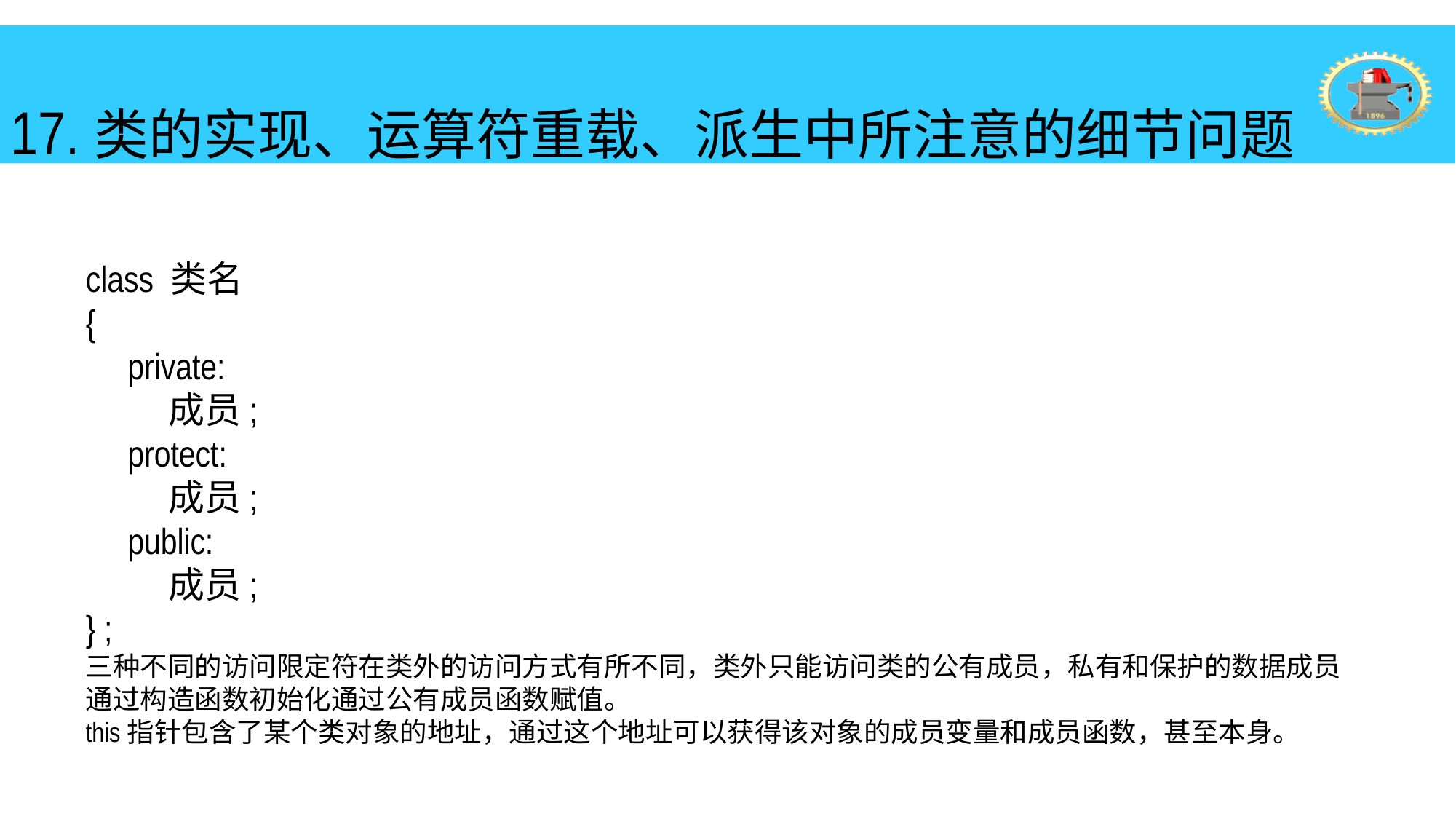

17.类的实现、运算符重载、派生中所注意的细节问题
class 类名
{
     private:
         成员;
     protect:
         成员;
     public:
         成员;
} ;
三种不同的访问限定符在类外的访问方式有所不同，类外只能访问类的公有成员，私有和保护的数据成员通过构造函数初始化通过公有成员函数赋值。
this指针包含了某个类对象的地址，通过这个地址可以获得该对象的成员变量和成员函数，甚至本身。